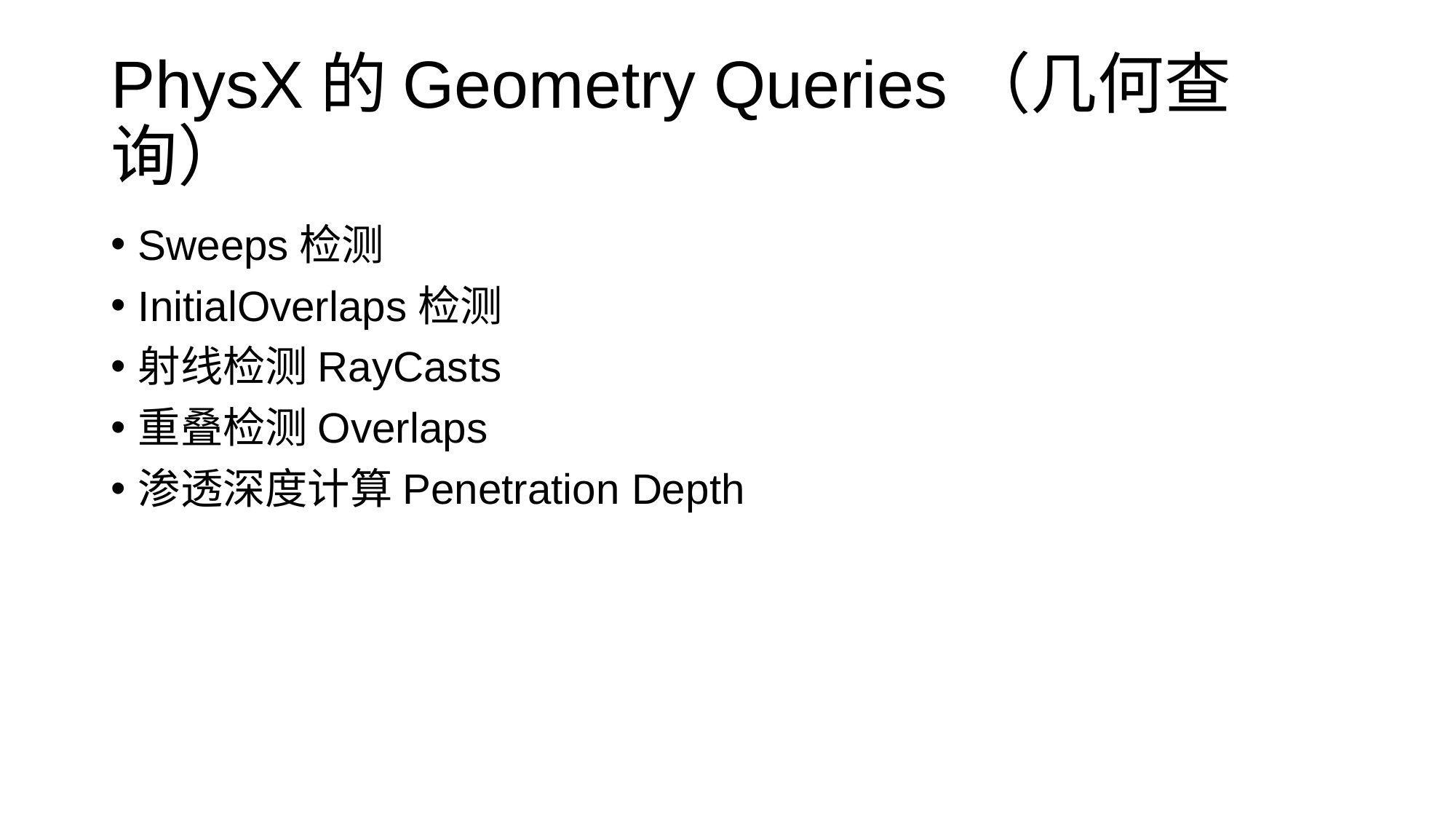

# PhysX的Geometry Queries（几何查询）
Sweeps检测
InitialOverlaps检测
射线检测RayCasts
重叠检测Overlaps
渗透深度计算Penetration Depth